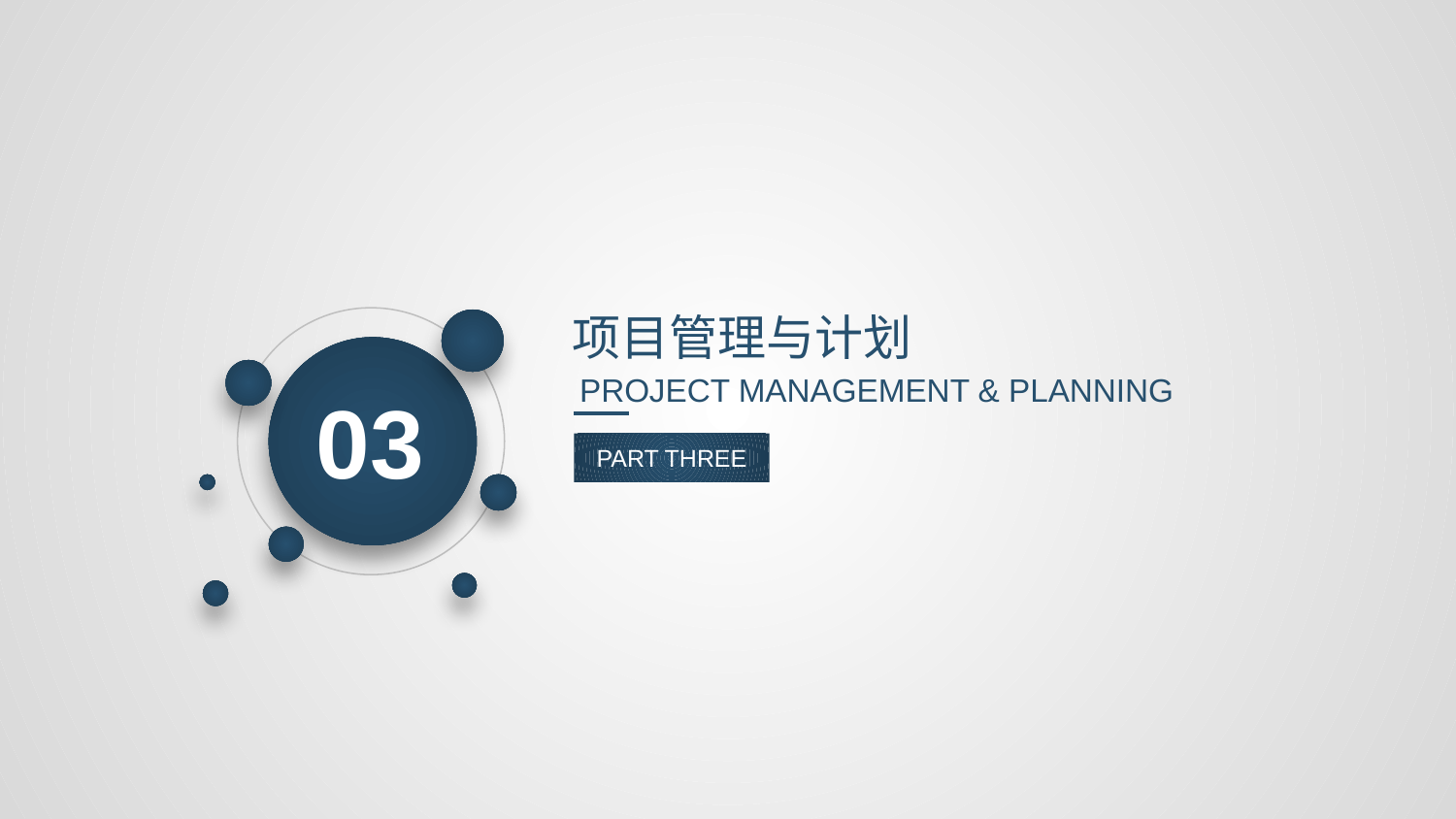

项目管理与计划

PROJECT MANAGEMENT & PLANNING
03
PART THREE